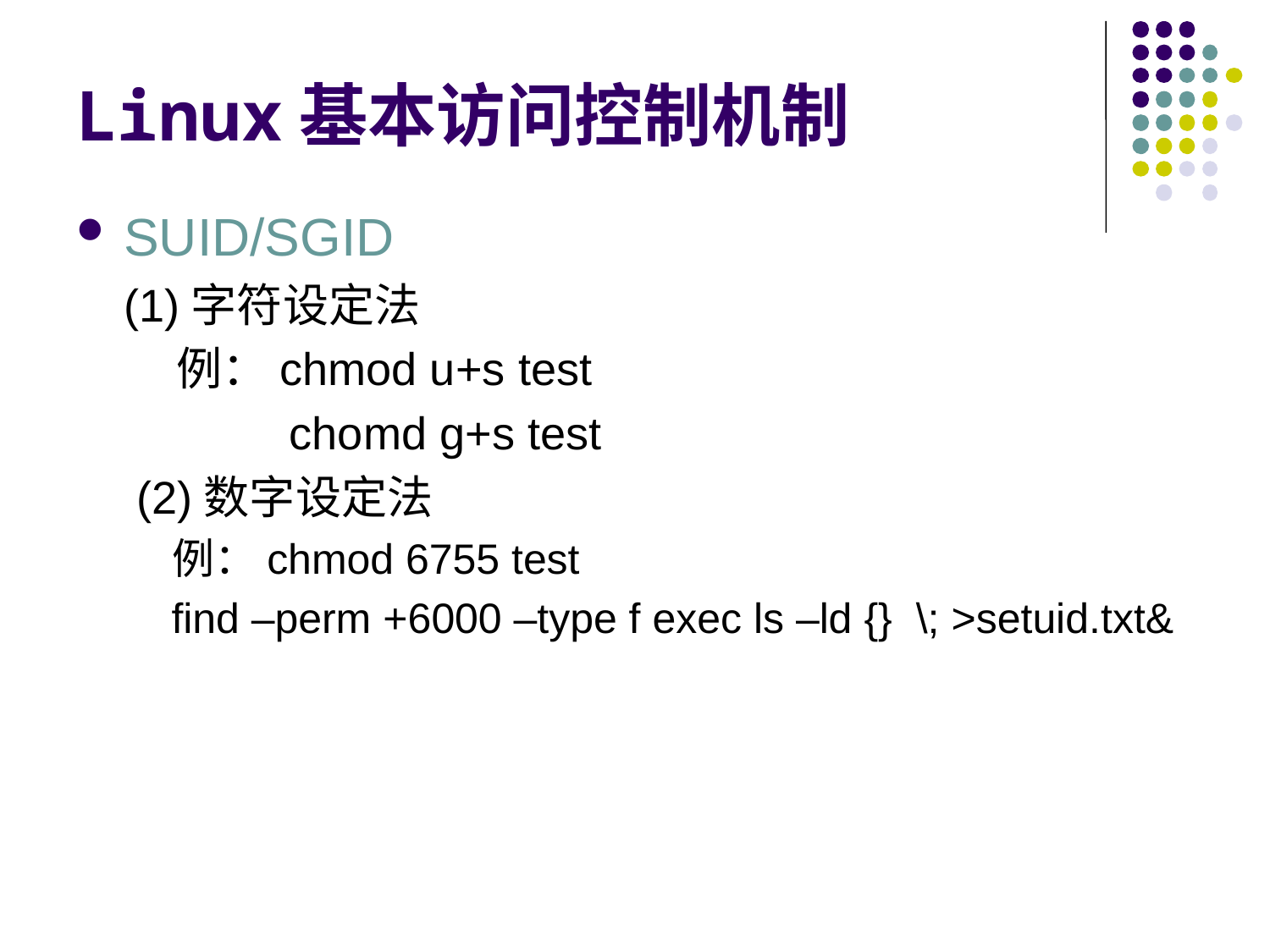

# Linux基本访问控制机制
SUID/SGID
(1)字符设定法
    例：chmod u+s test
             chomd g+s test
 (2)数字设定法
    例：chmod 6755 test
    find –perm +6000 –type f exec ls –ld {}  \; >setuid.txt&